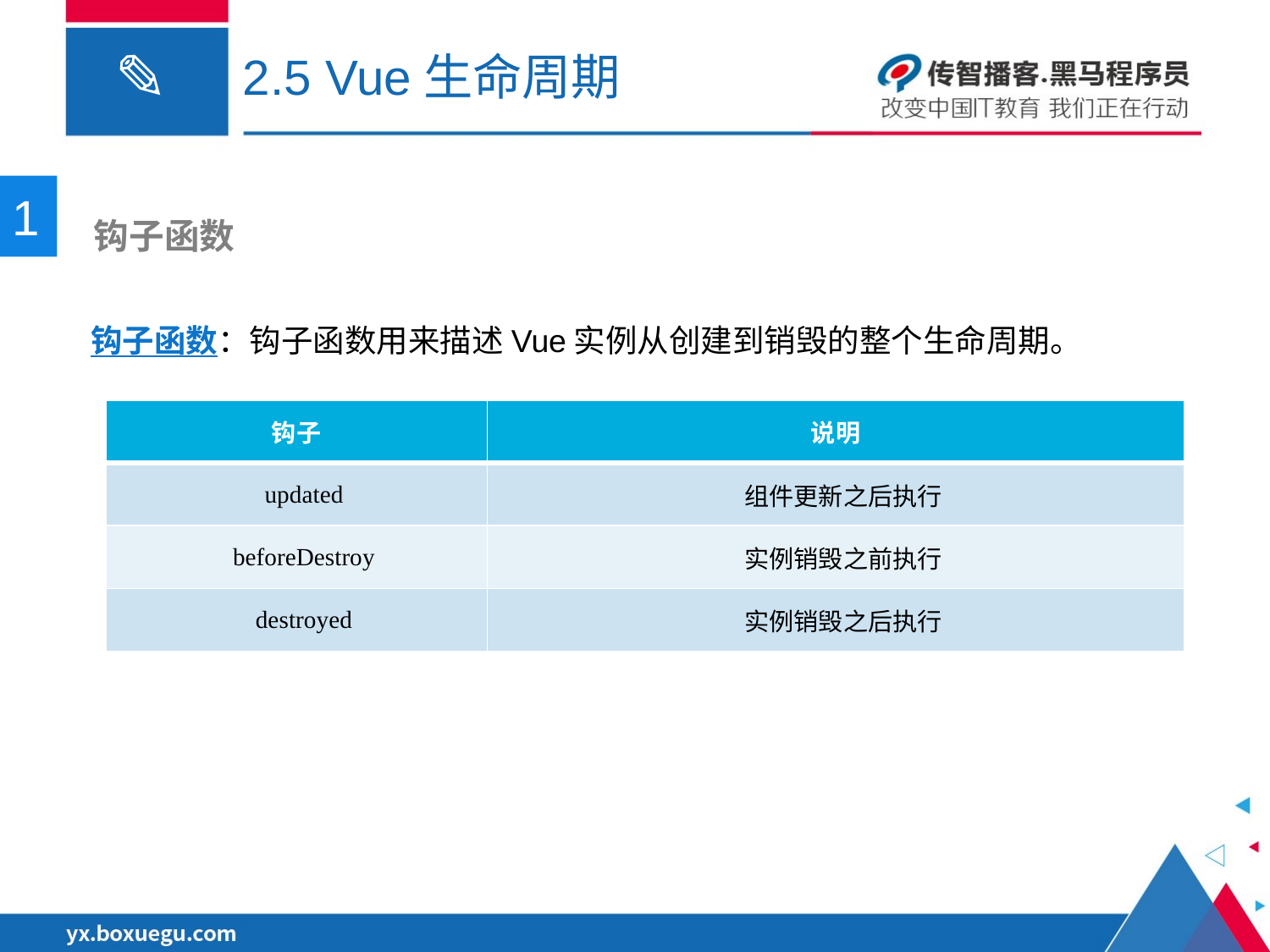

# 2.5 Vue生命周期

1
  钩子函数
钩子函数：钩子函数用来描述Vue实例从创建到销毁的整个生命周期。
| 钩子 | 说明 |
| --- | --- |
| updated | 组件更新之后执行 |
| beforeDestroy | 实例销毁之前执行 |
| destroyed | 实例销毁之后执行 |